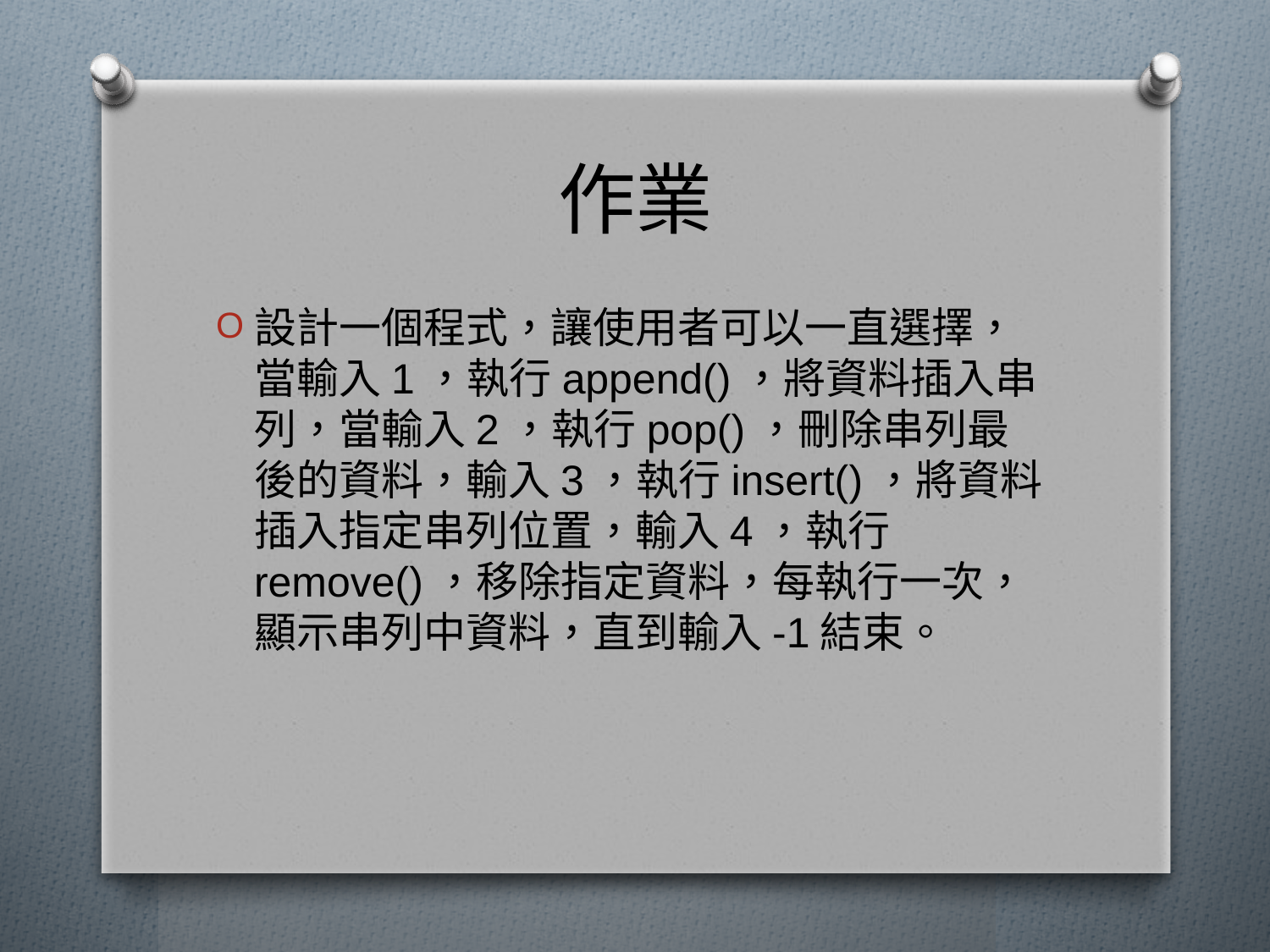

# 作業
設計一個程式，讓使用者可以一直選擇，當輸入1，執行append()，將資料插入串列，當輸入2，執行pop()，刪除串列最後的資料，輸入3，執行insert()，將資料插入指定串列位置，輸入4，執行remove()，移除指定資料，每執行一次，顯示串列中資料，直到輸入-1結束。